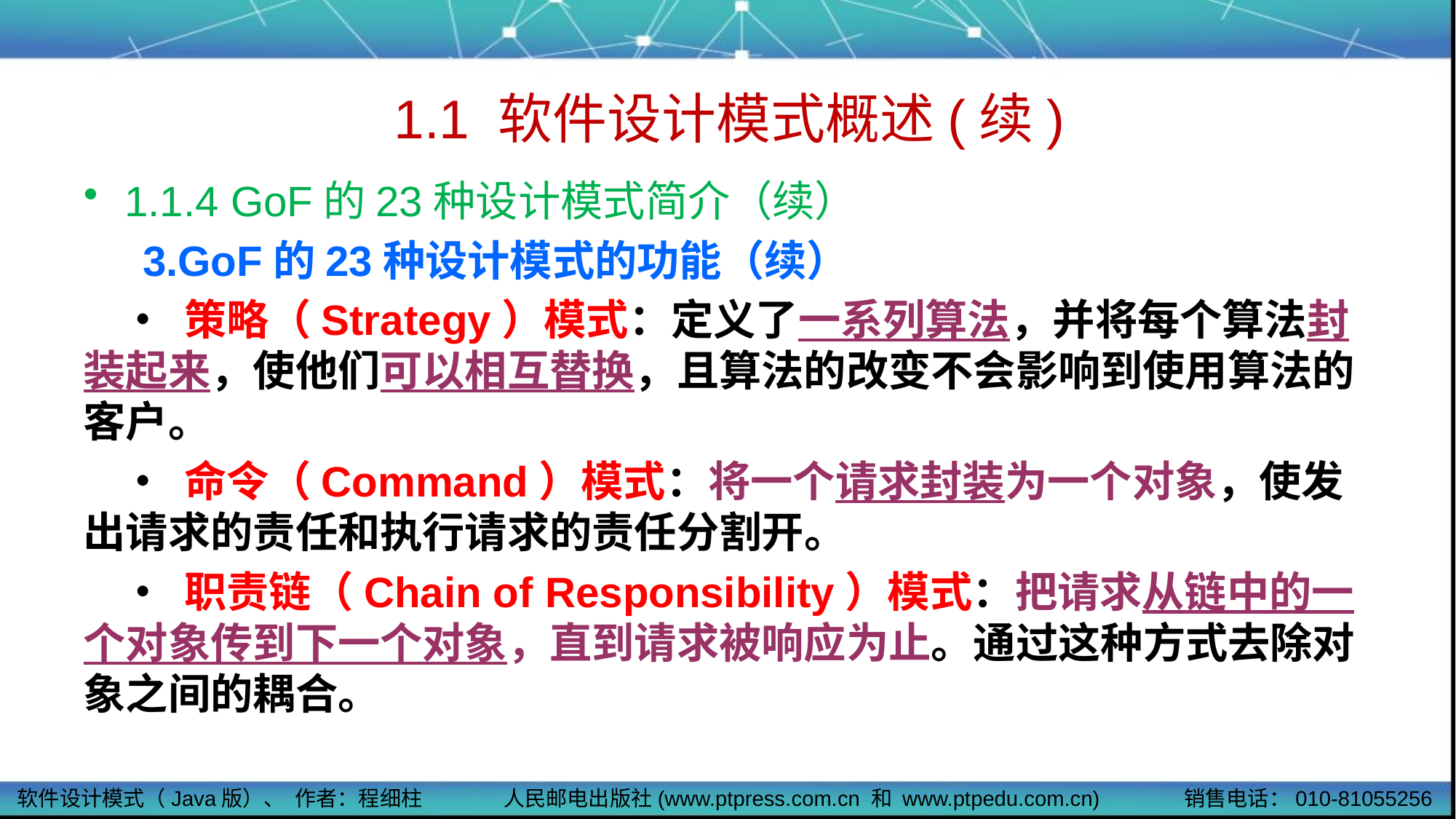

# 1.1 软件设计模式概述(续)
1.1.4 GoF的23种设计模式简介（续）
     3.GoF的23种设计模式的功能（续）
    • 策略（Strategy）模式：定义了一系列算法，并将每个算法封装起来，使他们可以相互替换，且算法的改变不会影响到使用算法的客户。
    • 命令（Command）模式：将一个请求封装为一个对象，使发出请求的责任和执行请求的责任分割开。
    • 职责链（Chain of Responsibility）模式：把请求从链中的一个对象传到下一个对象，直到请求被响应为止。通过这种方式去除对象之间的耦合。
软件设计模式（Java版）、  作者：程细柱
人民邮电出版社(www.ptpress.com.cn 和 www.ptpedu.com.cn)
销售电话：010-81055256